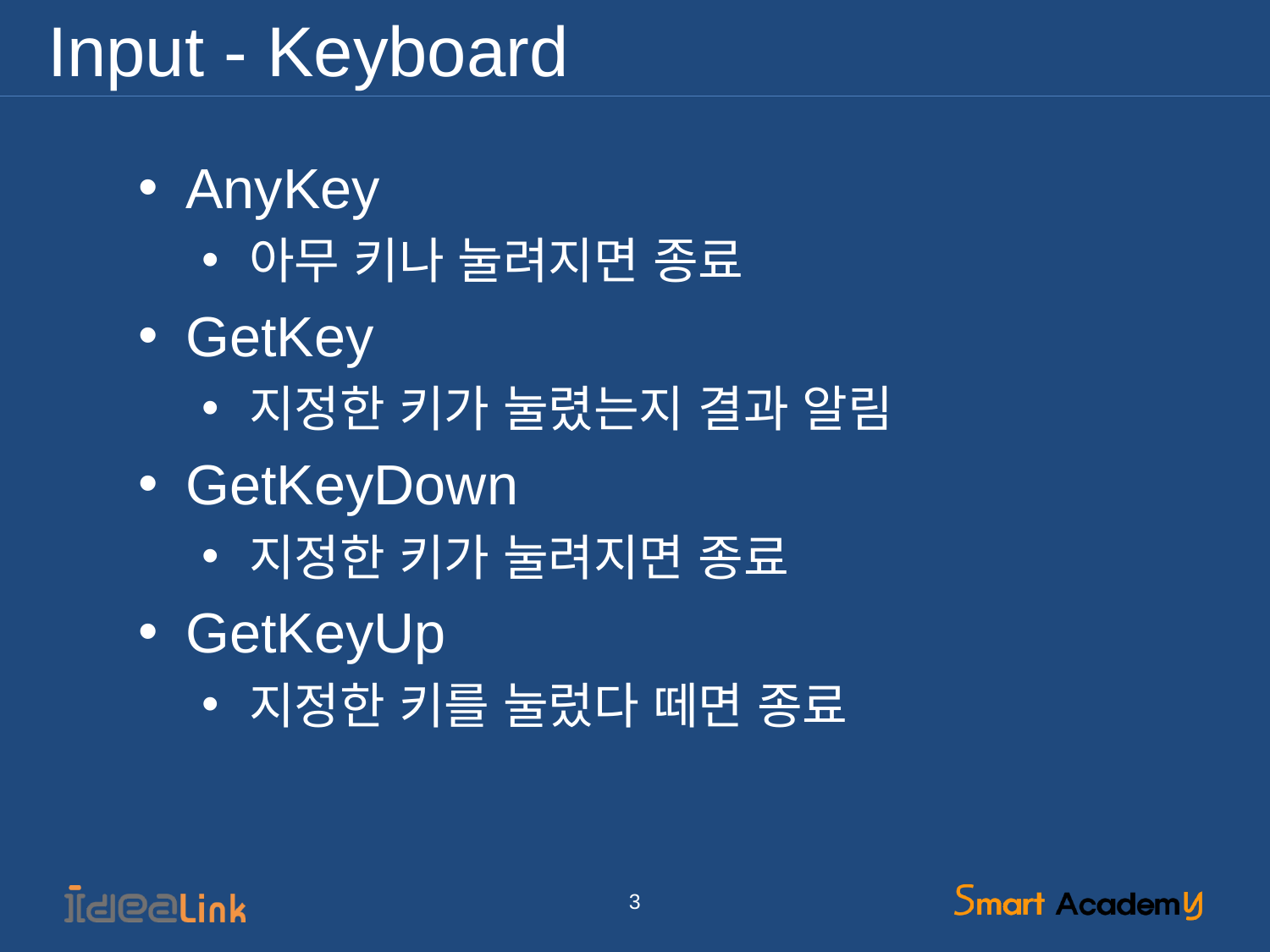

# Input - Keyboard
AnyKey
아무 키나 눌려지면 종료
GetKey
지정한 키가 눌렸는지 결과 알림
GetKeyDown
지정한 키가 눌려지면 종료
GetKeyUp
지정한 키를 눌렀다 떼면 종료

3